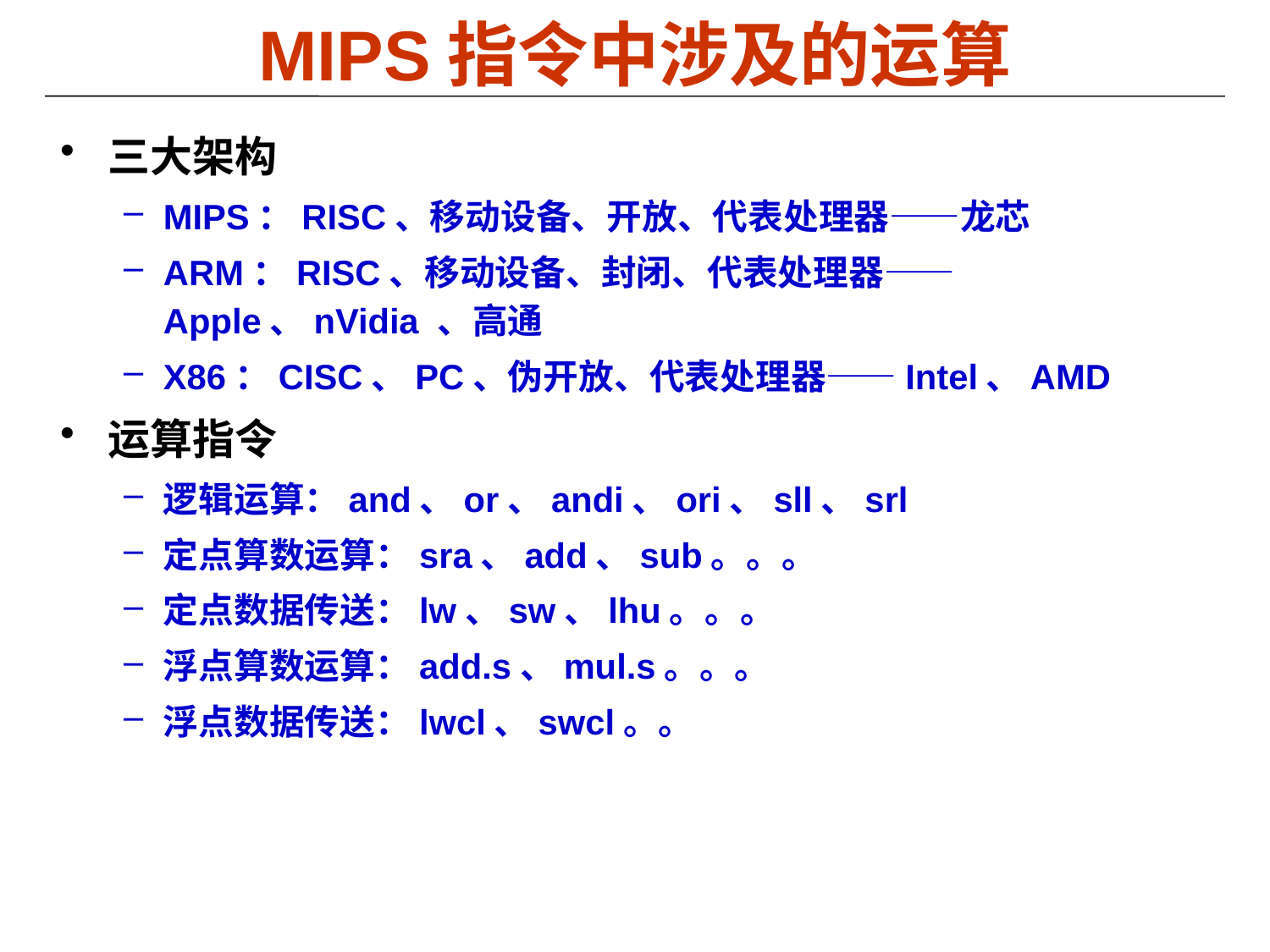

# MIPS指令中涉及的运算
三大架构
MIPS：RISC、移动设备、开放、代表处理器——龙芯
ARM：RISC、移动设备、封闭、代表处理器——Apple、nVidia 、高通
X86：CISC、PC、伪开放、代表处理器——Intel、AMD
运算指令
逻辑运算：and、or、andi、ori、sll、srl
定点算数运算：sra、add、sub。。。
定点数据传送：lw、sw、lhu。。。
浮点算数运算：add.s、mul.s。。。
浮点数据传送：lwcl、swcl。。